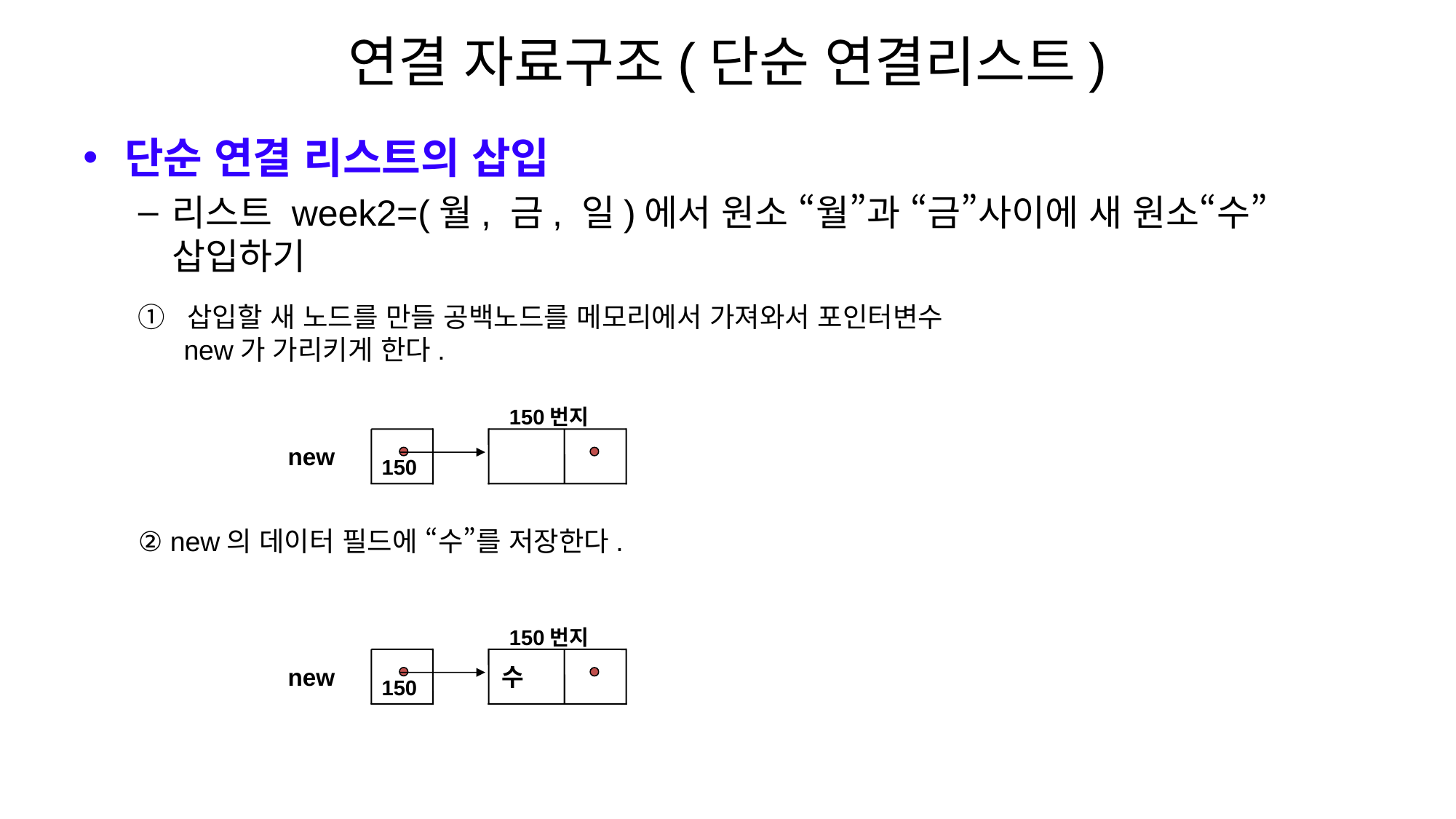

# 연결 자료구조(단순 연결리스트)
단순 연결 리스트의 삽입
리스트 week2=(월, 금, 일)에서 원소 “월”과 “금”사이에 새 원소“수”
삽입하기
①  삽입할 새 노드를 만들 공백노드를 메모리에서 가져와서 포인터변수
new가 가리키게 한다.

② new의 데이터 필드에 “수”를 저장한다.

150번지
new

150
150번지
new

수

150